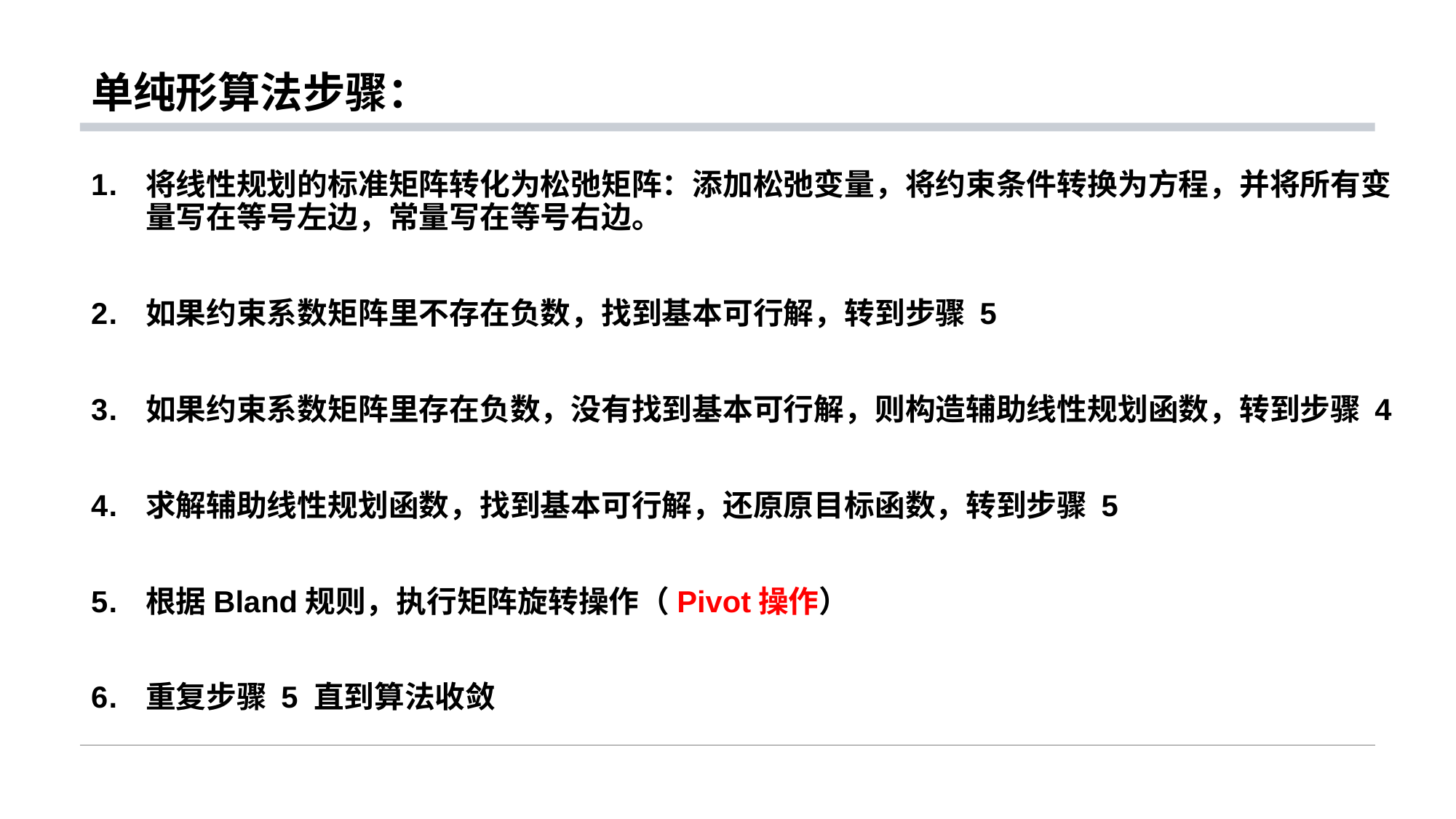

# 单纯形算法步骤：
将线性规划的标准矩阵转化为松弛矩阵：添加松弛变量，将约束条件转换为方程，并将所有变量写在等号左边，常量写在等号右边。

如果约束系数矩阵里不存在负数，找到基本可行解，转到步骤 5

如果约束系数矩阵里存在负数，没有找到基本可行解，则构造辅助线性规划函数，转到步骤 4

求解辅助线性规划函数，找到基本可行解，还原原目标函数，转到步骤 5

根据Bland规则，执行矩阵旋转操作（Pivot操作）

重复步骤 5 直到算法收敛